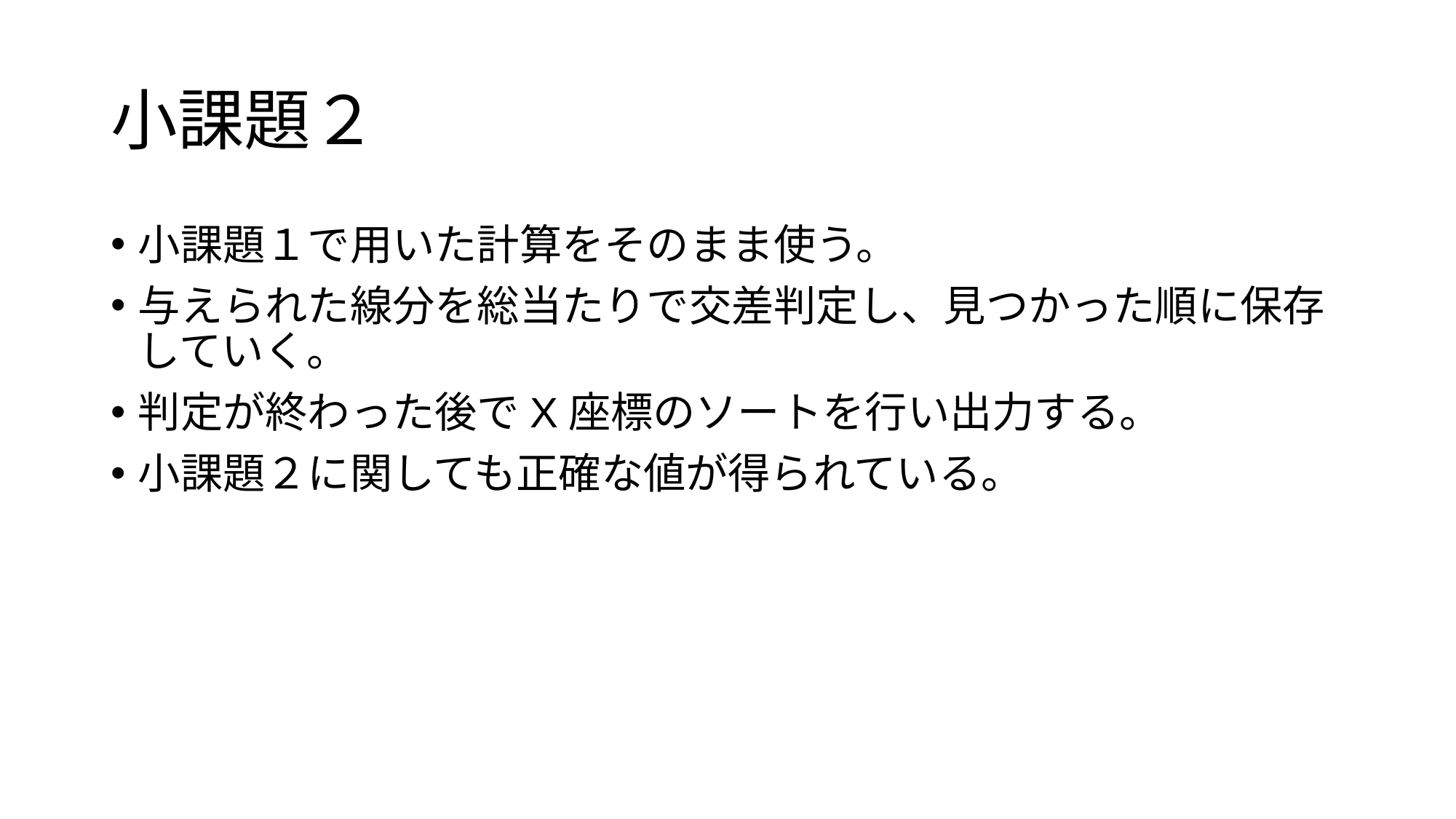

# 小課題２
小課題１で用いた計算をそのまま使う。
与えられた線分を総当たりで交差判定し、見つかった順に保存していく。
判定が終わった後でX座標のソートを行い出力する。
小課題２に関しても正確な値が得られている。